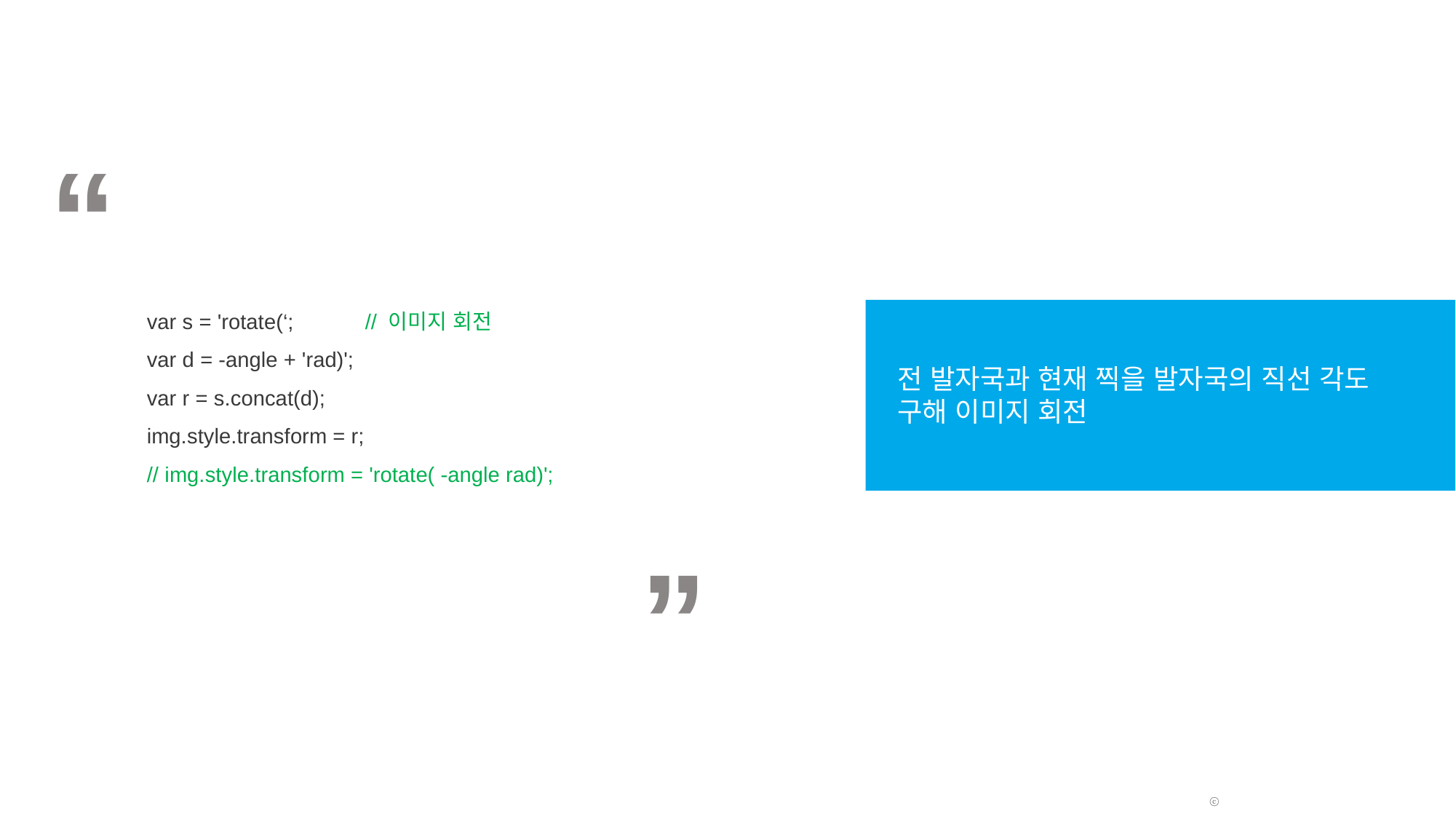

“
var s = 'rotate(‘; 	// 이미지 회전
var d = -angle + 'rad)';
var r = s.concat(d);
img.style.transform = r;
// img.style.transform = 'rotate( -angle rad)';

전 발자국과 현재 찍을 발자국의 직선 각도 구해 이미지 회전
”